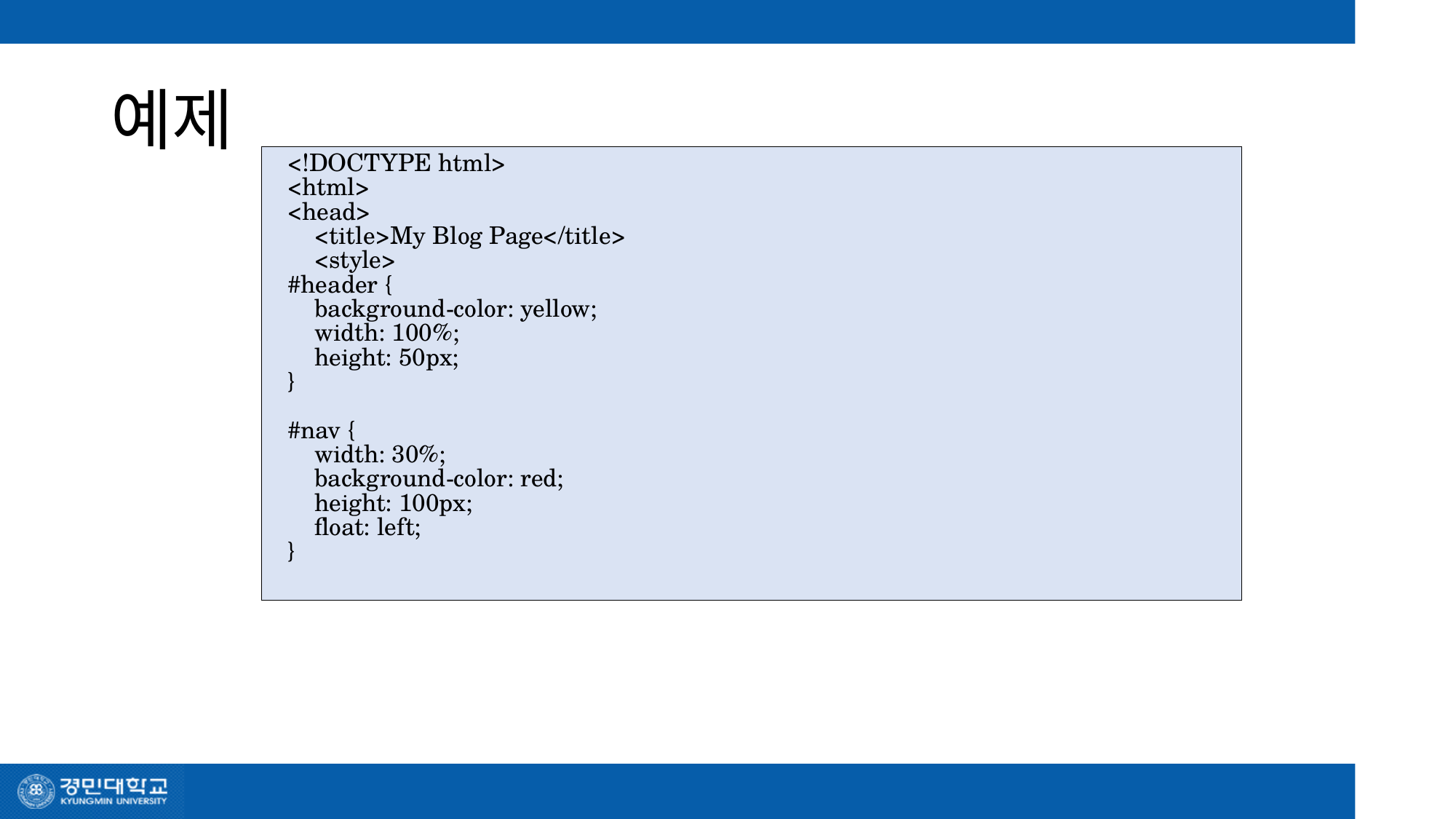

# 예제
<!DOCTYPE html>
<html>
<head>
    <title>My Blog Page</title>
    <style>
#header {
    background-color: yellow;
    width: 100%;
    height: 50px;
}

#nav {
    width: 30%;
    background-color: red;
    height: 100px;
    float: left;
}